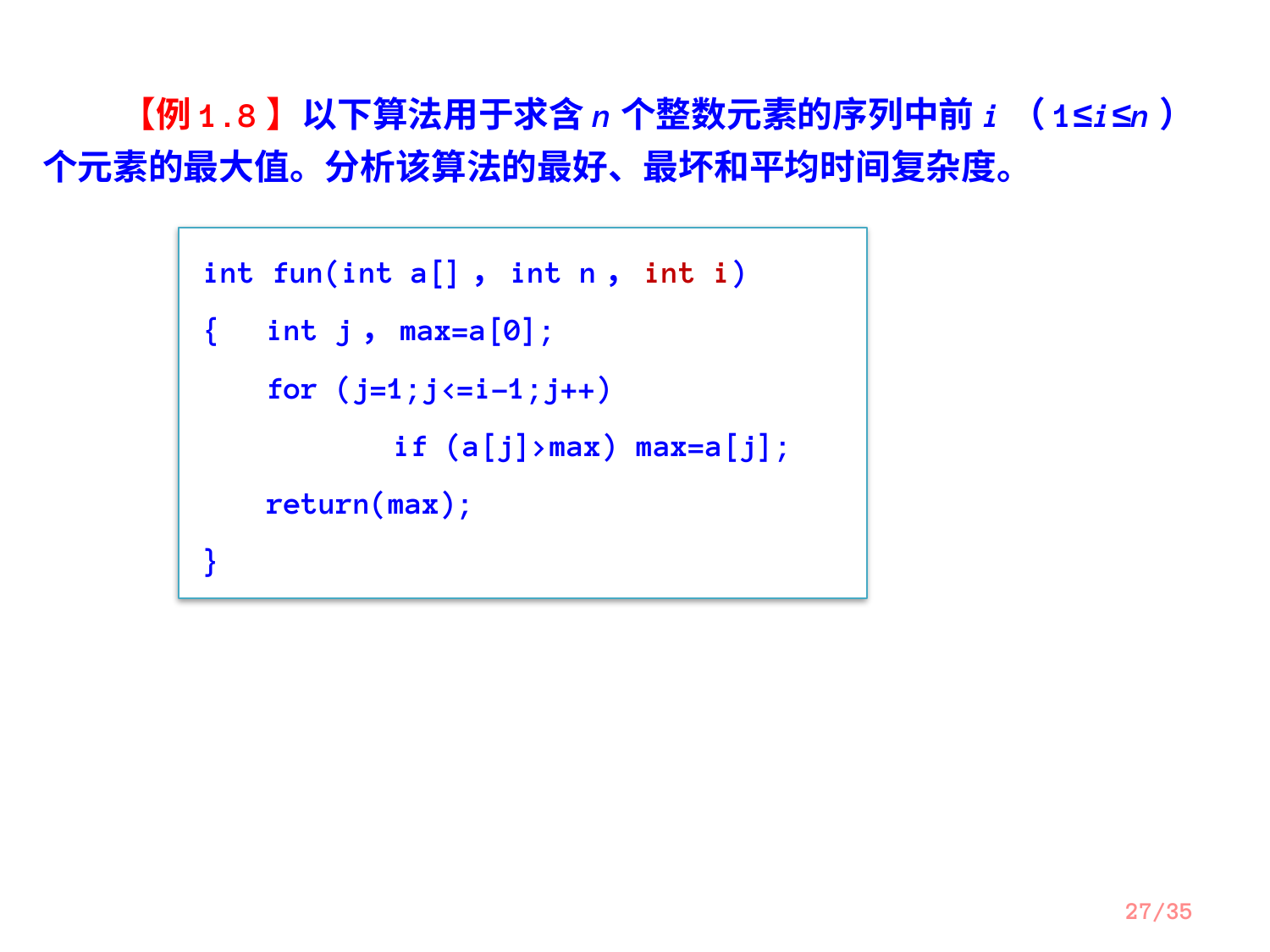

【例1.8】以下算法用于求含n个整数元素的序列中前i（1≤i≤n）个元素的最大值。分析该算法的最好、最坏和平均时间复杂度。
int fun(int a[]，int n，int i)
{	int j，max=a[0];
	for (j=1;j<=i-1;j++)
		if (a[j]>max) max=a[j];
	return(max);
}
27/35